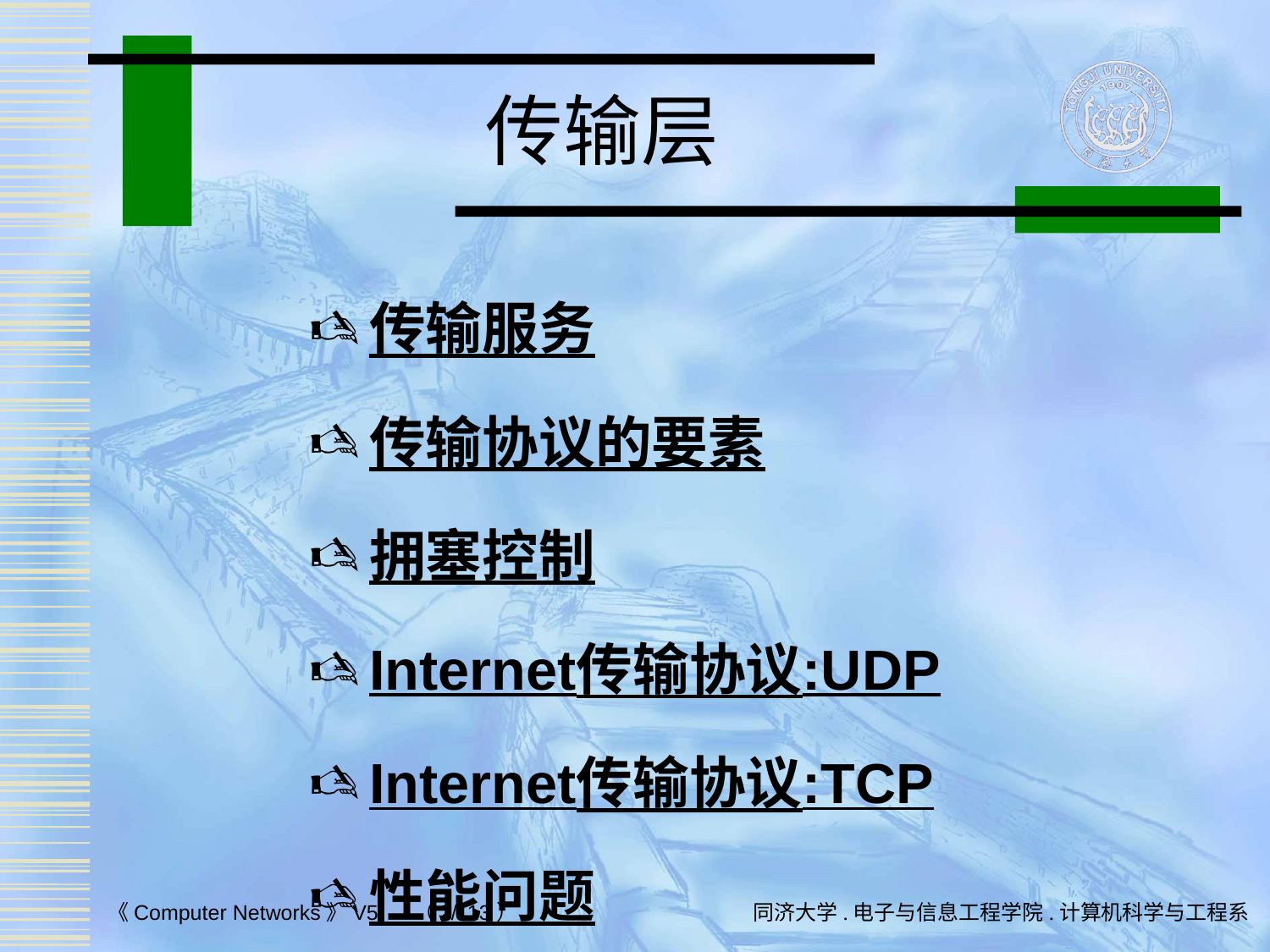

# 传输层
传输服务
传输协议的要素
拥塞控制
Internet传输协议:UDP
Internet传输协议:TCP
性能问题